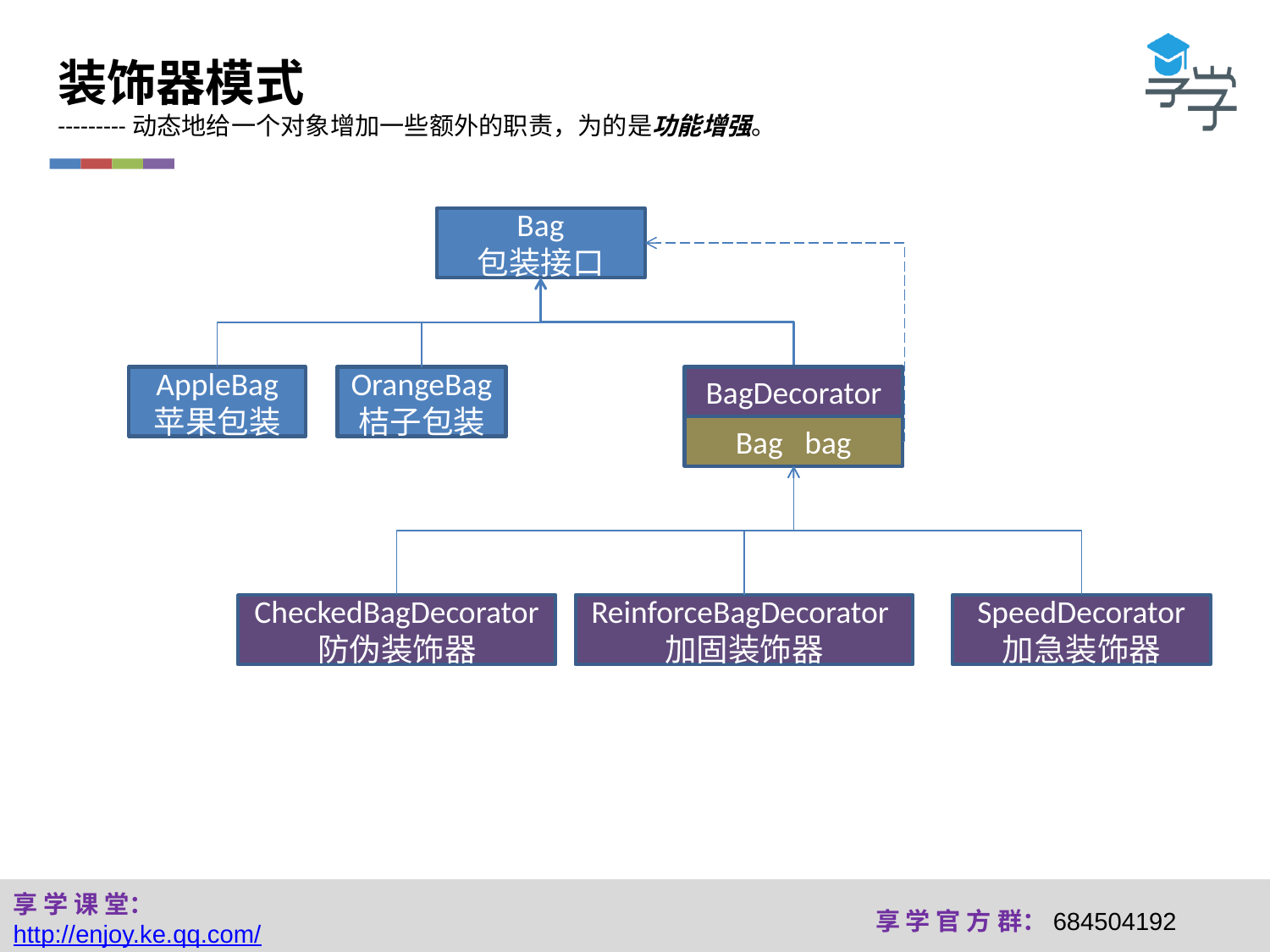

装饰器模式
---------动态地给一个对象增加一些额外的职责，为的是功能增强。

Bag
包装接口
AppleBag
苹果包装
OrangeBag
桔子包装
BagDecorator
Bag   bag
CheckedBagDecorator
防伪装饰器
ReinforceBagDecorator加固装饰器
SpeedDecorator
加急装饰器